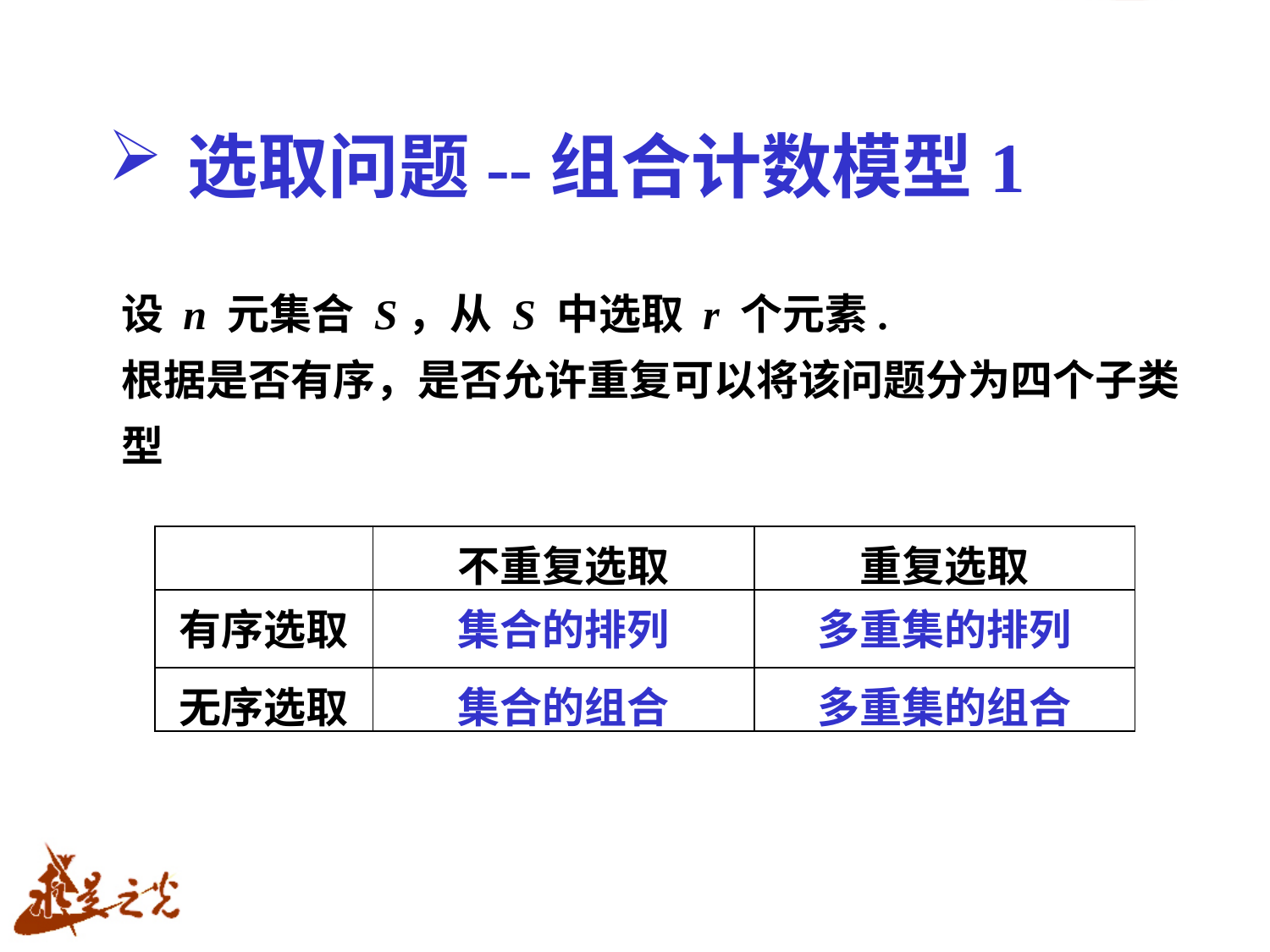

# 选取问题--组合计数模型1
设 n 元集合 S，从 S 中选取 r 个元素.
根据是否有序，是否允许重复可以将该问题分为四个子类型
|  | 不重复选取 | 重复选取 |
| --- | --- | --- |
| 有序选取 | 集合的排列 | 多重集的排列 |
| 无序选取 | 集合的组合 | 多重集的组合 |
9